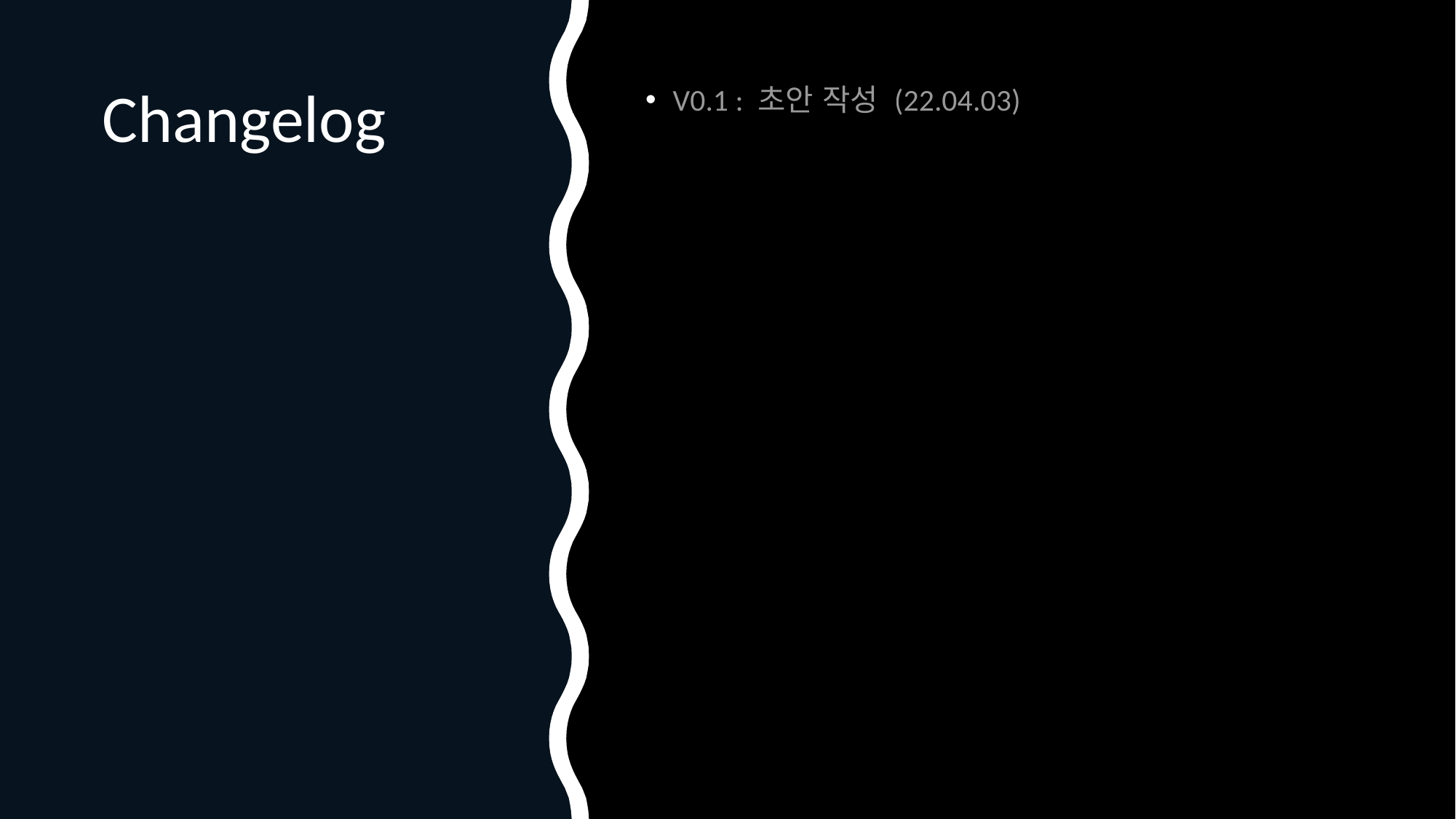

# Changelog
V0.1 : 초안 작성 (22.04.03)